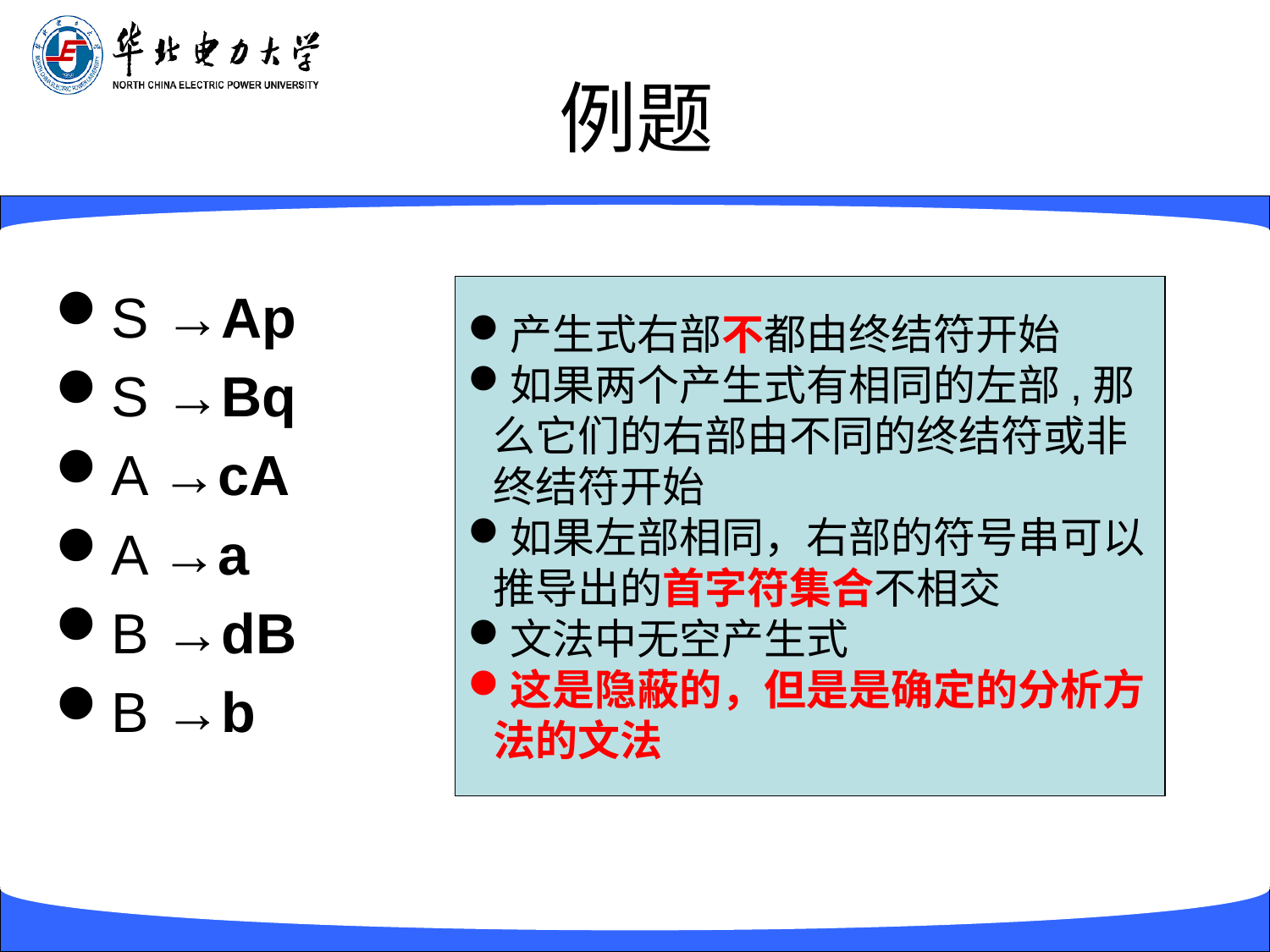

# 例题
S →Ap
S →Bq
A →cA
A →a
B →dB
B →b
产生式右部不都由终结符开始
如果两个产生式有相同的左部,那么它们的右部由不同的终结符或非终结符开始
如果左部相同，右部的符号串可以推导出的首字符集合不相交
文法中无空产生式
这是隐蔽的，但是是确定的分析方法的文法